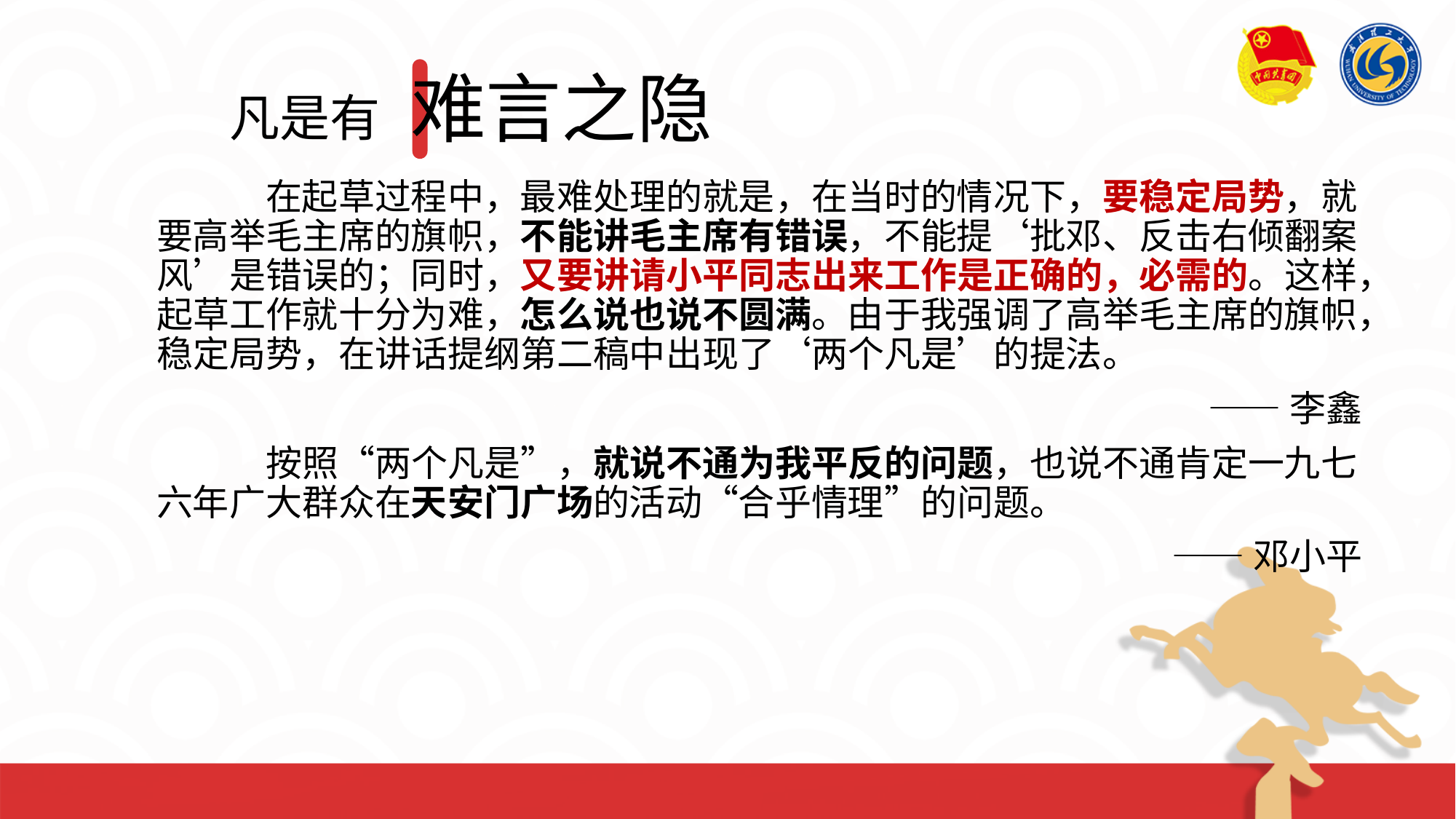

# 凡是有	难言之隐
		在起草过程中，最难处理的就是，在当时的情况下，要稳定局势，就要高举毛主席的旗帜，不能讲毛主席有错误，不能提‘批邓、反击右倾翻案风’是错误的；同时，又要讲请小平同志出来工作是正确的，必需的。这样，起草工作就十分为难，怎么说也说不圆满。由于我强调了高举毛主席的旗帜，稳定局势，在讲话提纲第二稿中出现了‘两个凡是’的提法。
——李鑫
		按照“两个凡是”，就说不通为我平反的问题，也说不通肯定一九七六年广大群众在天安门广场的活动“合乎情理”的问题。
——邓小平